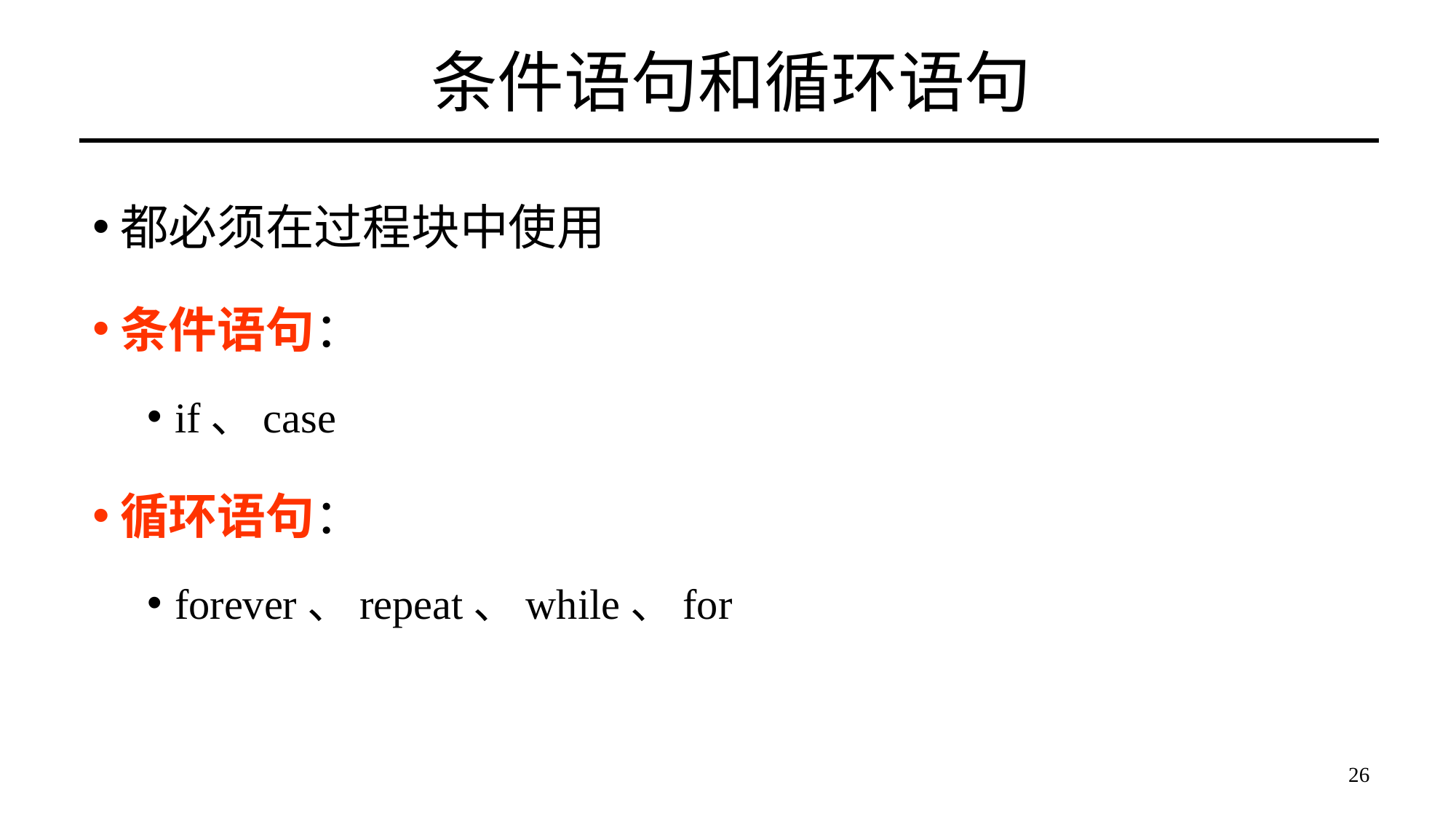

# 条件语句和循环语句
都必须在过程块中使用
条件语句：
if、case
循环语句：
forever、repeat、while、for

26